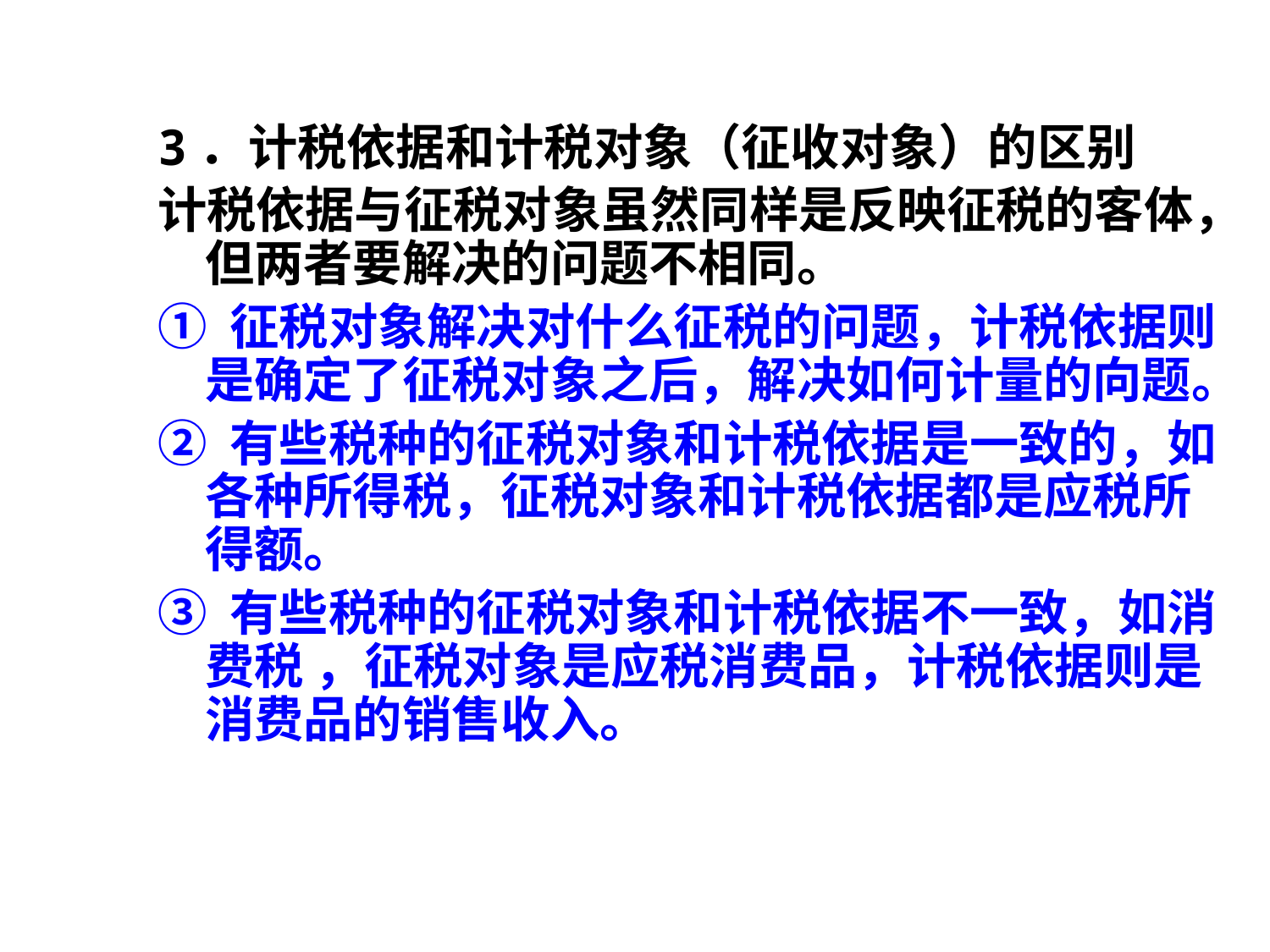

3．计税依据和计税对象（征收对象）的区别
计税依据与征税对象虽然同样是反映征税的客体，但两者要解决的问题不相同。
① 征税对象解决对什么征税的问题，计税依据则是确定了征税对象之后，解决如何计量的向题。
② 有些税种的征税对象和计税依据是一致的，如各种所得税，征税对象和计税依据都是应税所得额。
③ 有些税种的征税对象和计税依据不一致，如消费税 ，征税对象是应税消费品，计税依据则是消费品的销售收入。